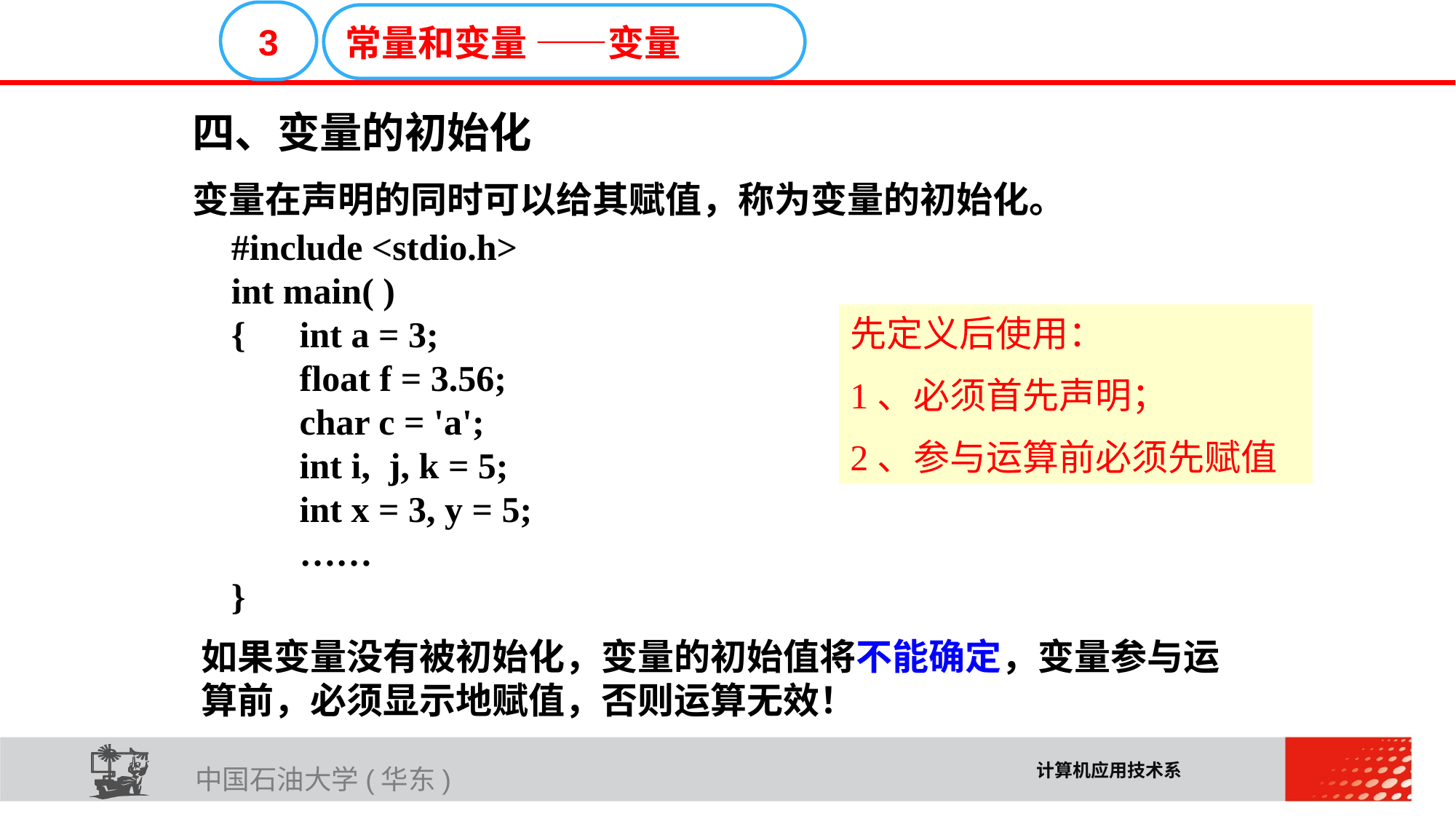

E6636B02012BD195C019CE06C16E30F4C33D02E32711A616D0819A1A3DEC08F98FFCE503BC41BA966B45D6F0472B73A72FC0F2BE2AA537FE6A04217657FCC2FDBF2DB6715F2B3FB871C24A61410
3
常量和变量 ——变量
四、变量的初始化
变量在声明的同时可以给其赋值，称为变量的初始化。
#include <stdio.h>
int main( )
{	int a = 3;
	float f = 3.56;
	char c = 'a';
	int i,  j, k = 5;
	int x = 3, y = 5;
	……
}
先定义后使用：
1、必须首先声明；
2、参与运算前必须先赋值
如果变量没有被初始化，变量的初始值将不能确定，变量参与运算前，必须显示地赋值，否则运算无效！
25